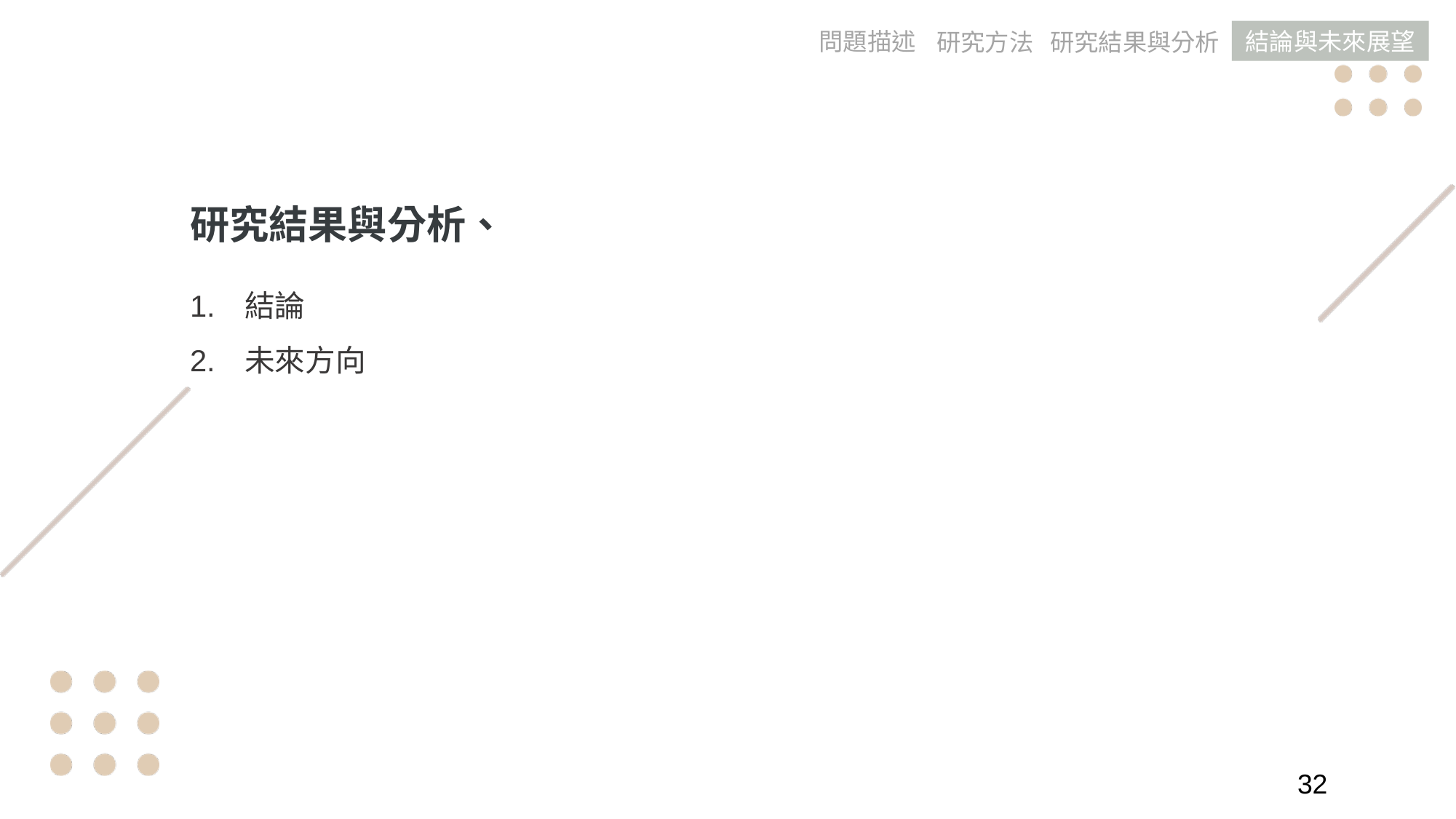

問題描述
結論與未來展望
研究方法
研究結果與分析
研究結果與分析、
結論
未來方向

		32